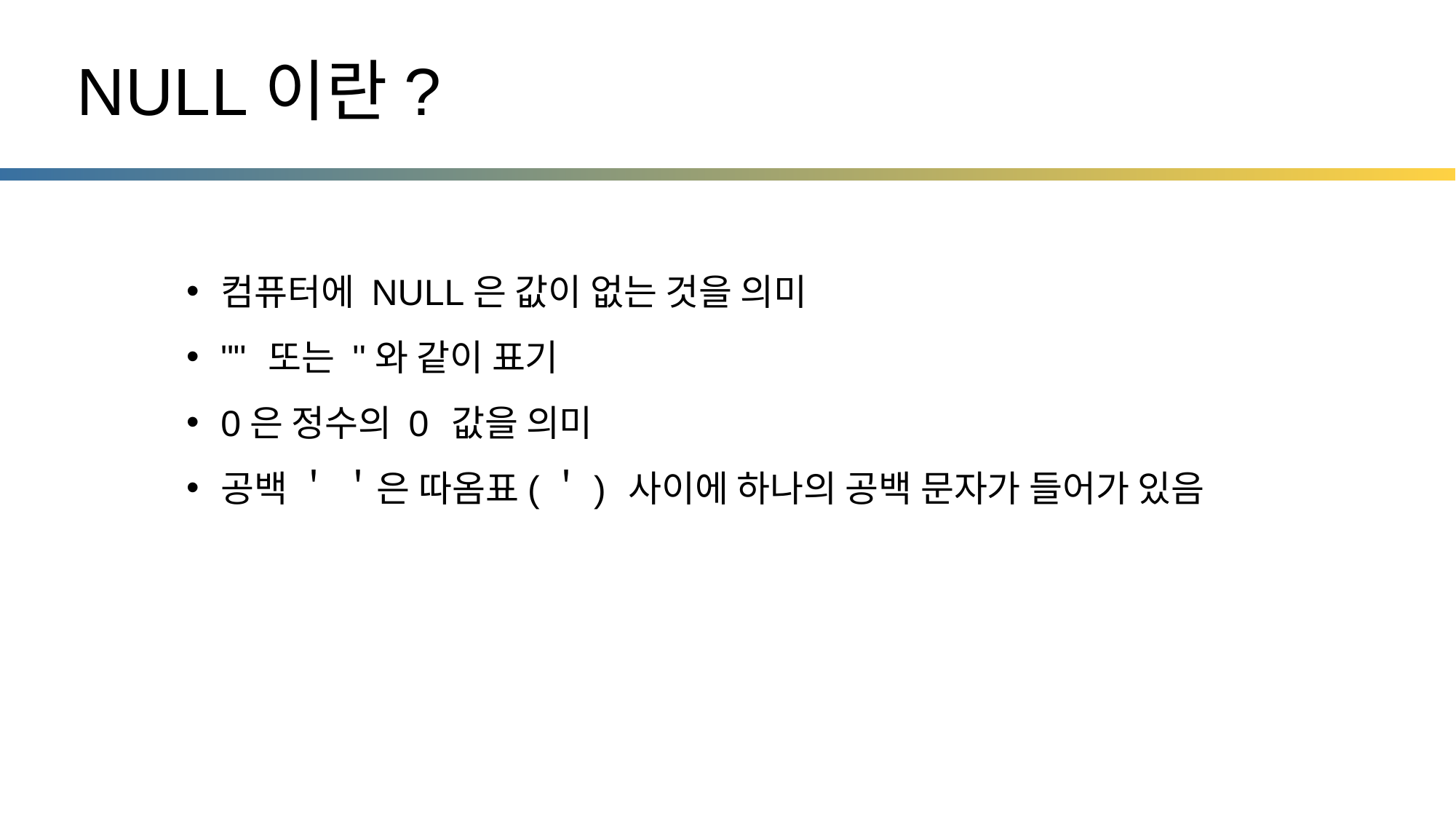

# NULL이란?
컴퓨터에 NULL은 값이 없는 것을 의미
"" 또는 ''와 같이 표기
0은 정수의 0 값을 의미
공백 ＇ ＇은 따옴표(＇) 사이에 하나의 공백 문자가 들어가 있음